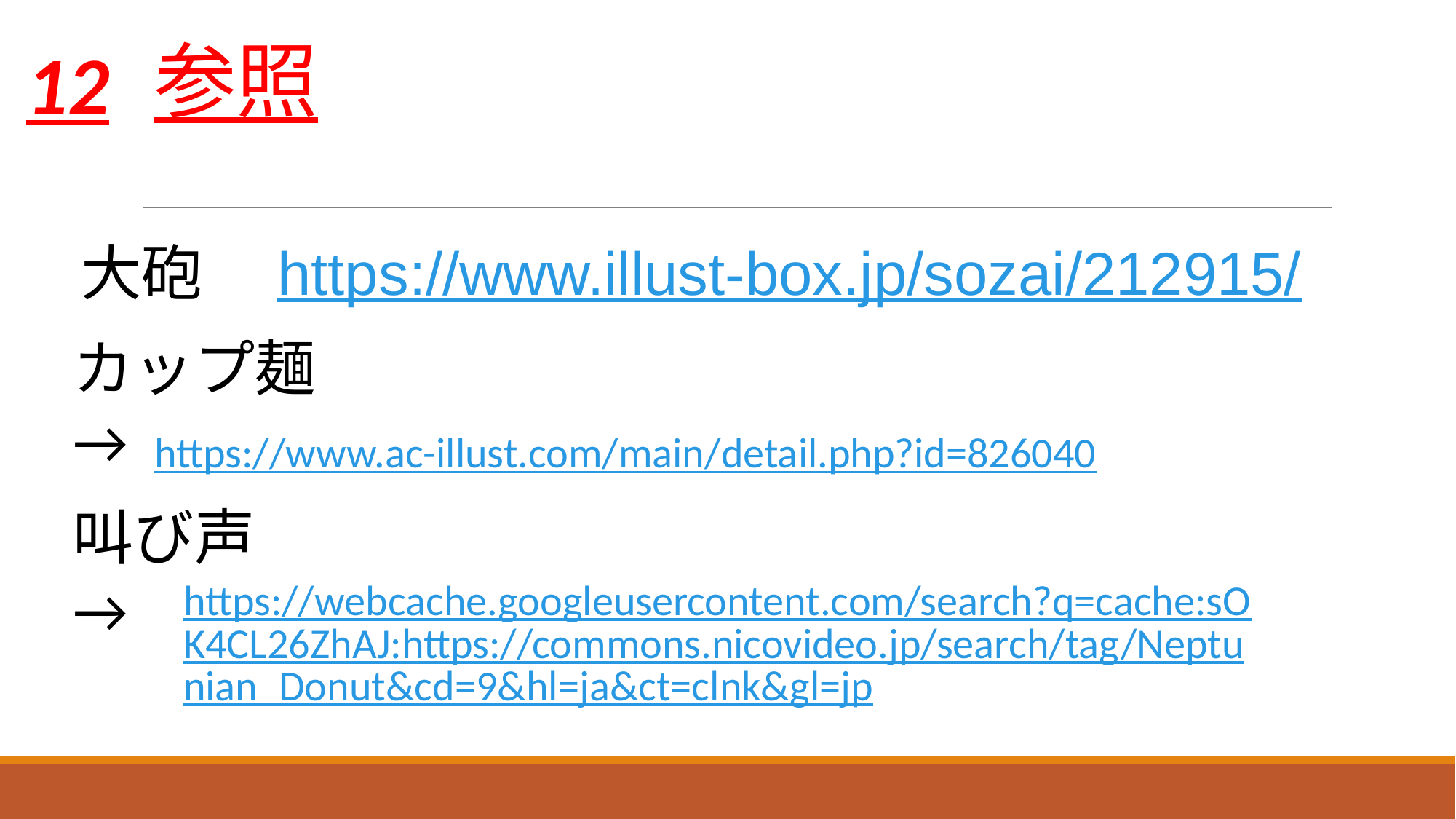

参照
大砲　https://www.illust-box.jp/sozai/212915/
カップ麺
→
https://www.ac-illust.com/main/detail.php?id=826040
叫び声
→
https://webcache.googleusercontent.com/search?q=cache:sOK4CL26ZhAJ:https://commons.nicovideo.jp/search/tag/Neptunian_Donut&cd=9&hl=ja&ct=clnk&gl=jp